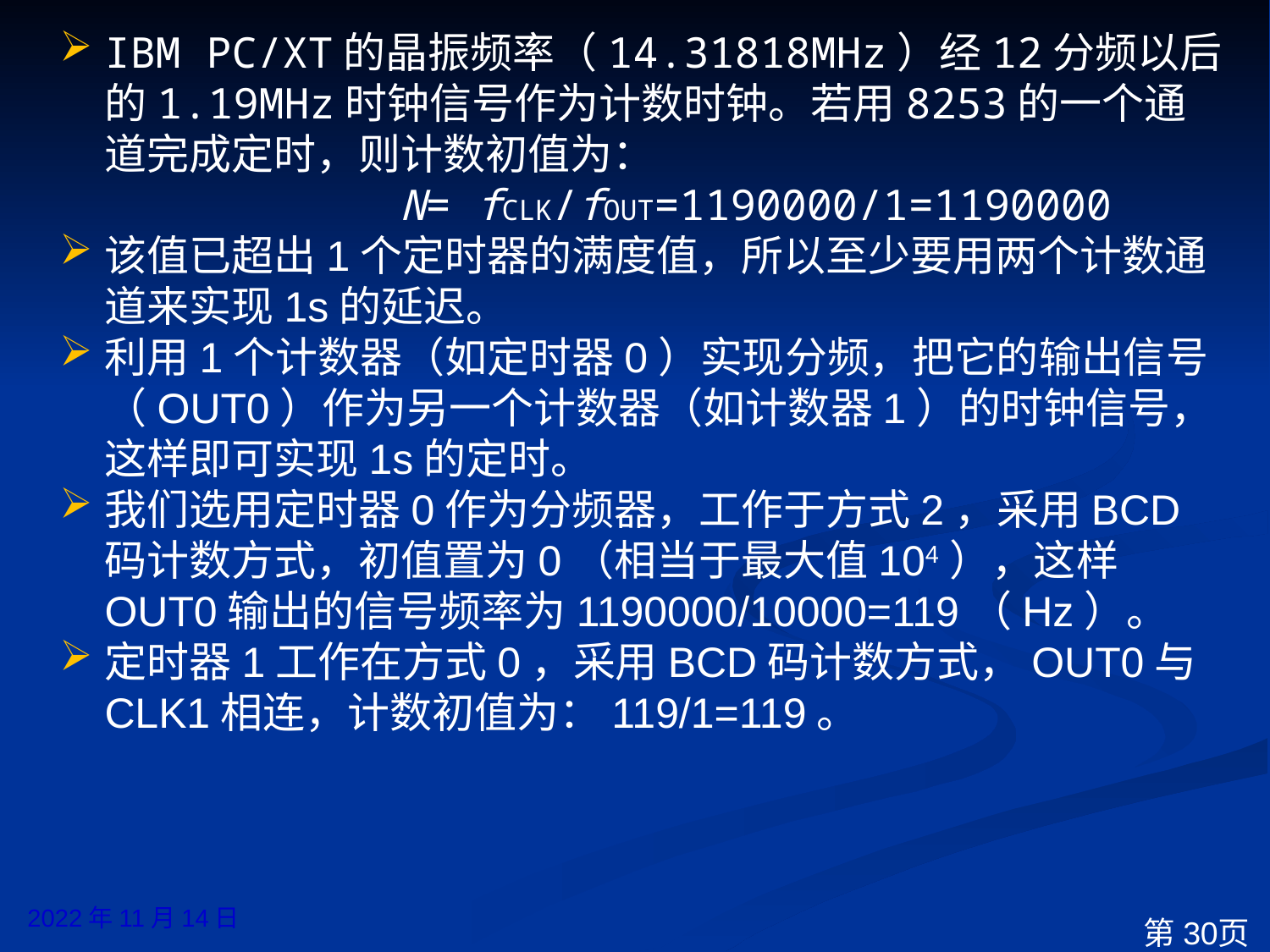

IBM PC/XT的晶振频率（14.31818MHz）经12分频以后的1.19MHz时钟信号作为计数时钟。若用8253的一个通道完成定时，则计数初值为：
              N= fCLK/fOUT=1190000/1=1190000
该值已超出1个定时器的满度值，所以至少要用两个计数通道来实现1s的延迟。
利用1个计数器（如定时器0）实现分频，把它的输出信号（OUT0）作为另一个计数器（如计数器1）的时钟信号，这样即可实现1s的定时。
我们选用定时器0作为分频器，工作于方式2，采用BCD码计数方式，初值置为0（相当于最大值104），这样OUT0输出的信号频率为1190000/10000=119（Hz）。
定时器1工作在方式0，采用BCD码计数方式，OUT0与CLK1相连，计数初值为：119/1=119。
2022年11月14日
第30页